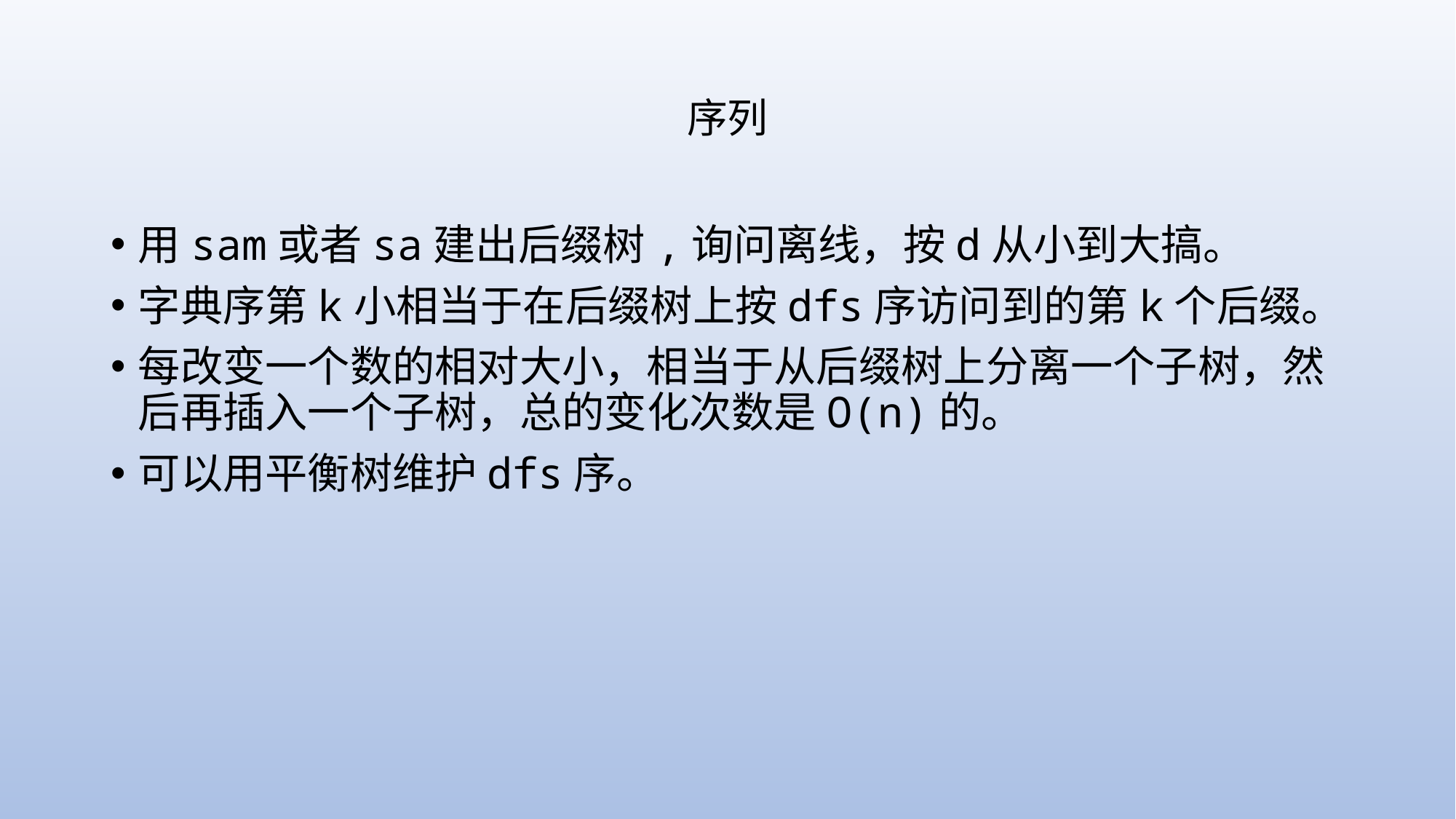

# 序列
用sam或者sa建出后缀树,询问离线，按d从小到大搞。
字典序第k小相当于在后缀树上按dfs序访问到的第k个后缀。
每改变一个数的相对大小，相当于从后缀树上分离一个子树，然后再插入一个子树，总的变化次数是O(n)的。
可以用平衡树维护dfs序。